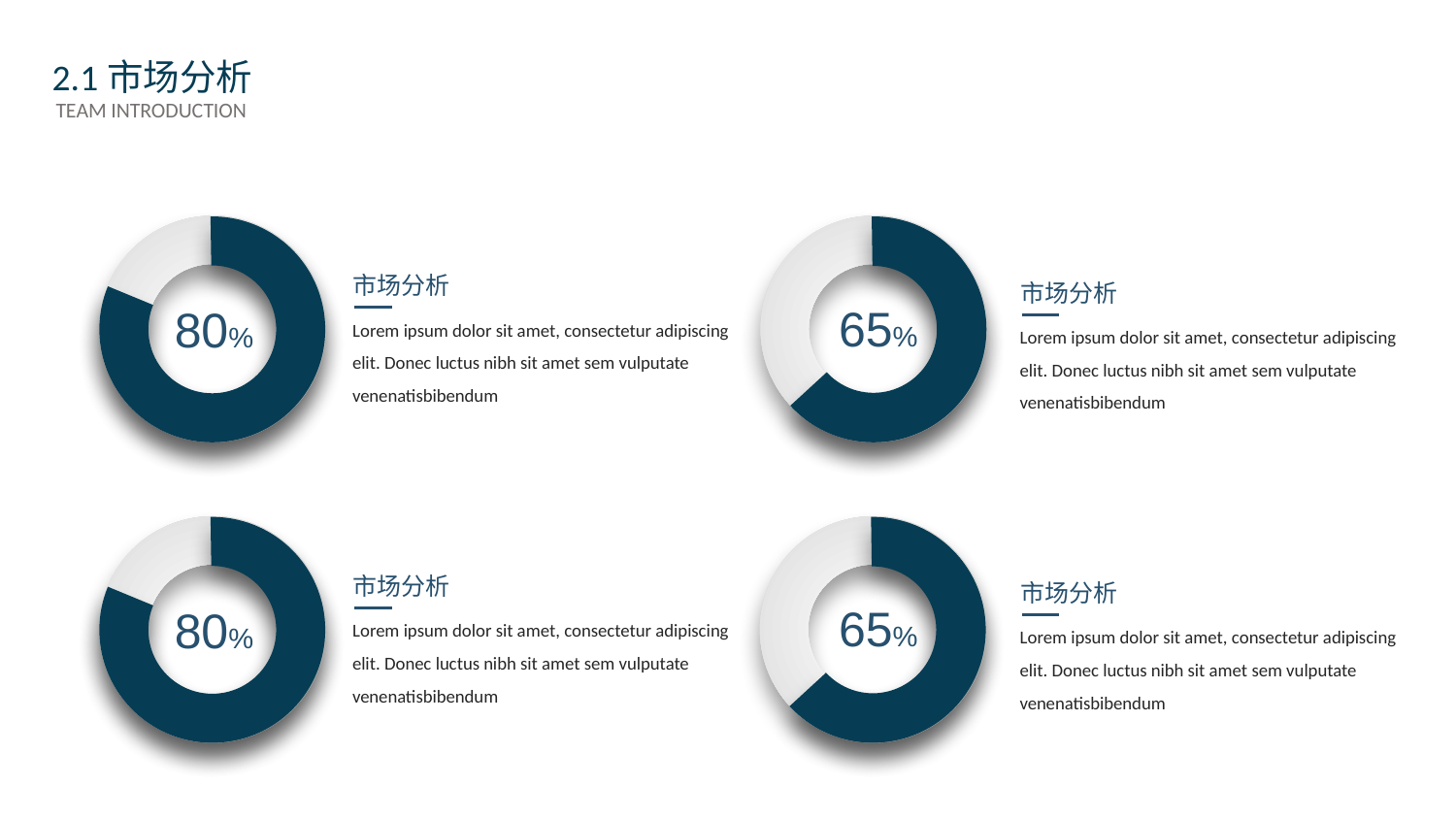

2.1市场分析
TEAM INTRODUCTION

市场分析
65%
Lorem ipsum dolor sit amet, consectetur adipiscing elit. Donec luctus nibh sit amet sem vulputate venenatisbibendum

市场分析
80%
Lorem ipsum dolor sit amet, consectetur adipiscing elit. Donec luctus nibh sit amet sem vulputate venenatisbibendum

市场分析
80%
Lorem ipsum dolor sit amet, consectetur adipiscing elit. Donec luctus nibh sit amet sem vulputate venenatisbibendum

市场分析
65%
Lorem ipsum dolor sit amet, consectetur adipiscing elit. Donec luctus nibh sit amet sem vulputate venenatisbibendum